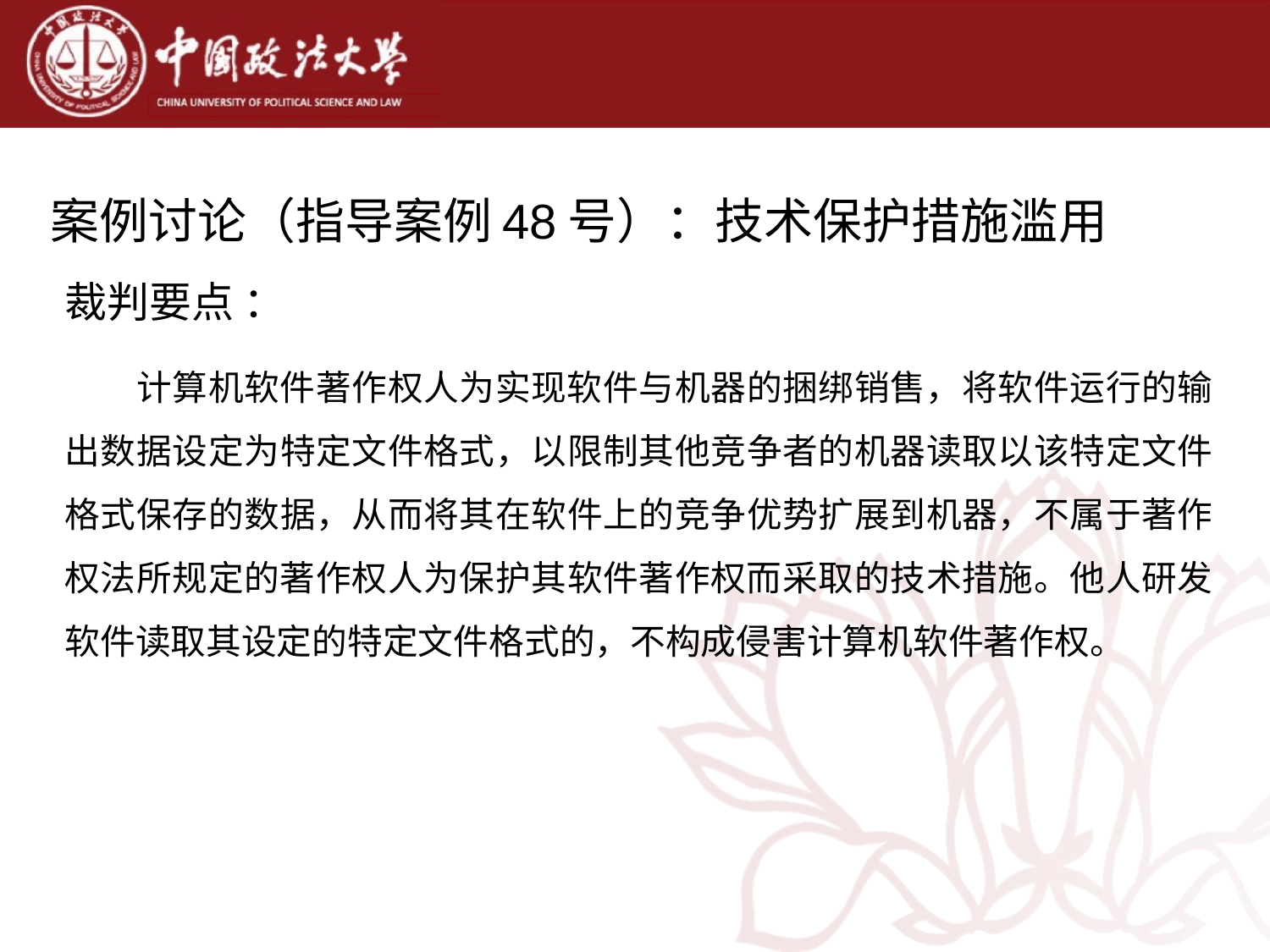

# 案例讨论（指导案例48号）：技术保护措施滥用
裁判要点 ：
　　计算机软件著作权人为实现软件与机器的捆绑销售，将软件运行的输出数据设定为特定文件格式，以限制其他竞争者的机器读取以该特定文件格式保存的数据，从而将其在软件上的竞争优势扩展到机器，不属于著作权法所规定的著作权人为保护其软件著作权而采取的技术措施。他人研发软件读取其设定的特定文件格式的，不构成侵害计算机软件著作权。